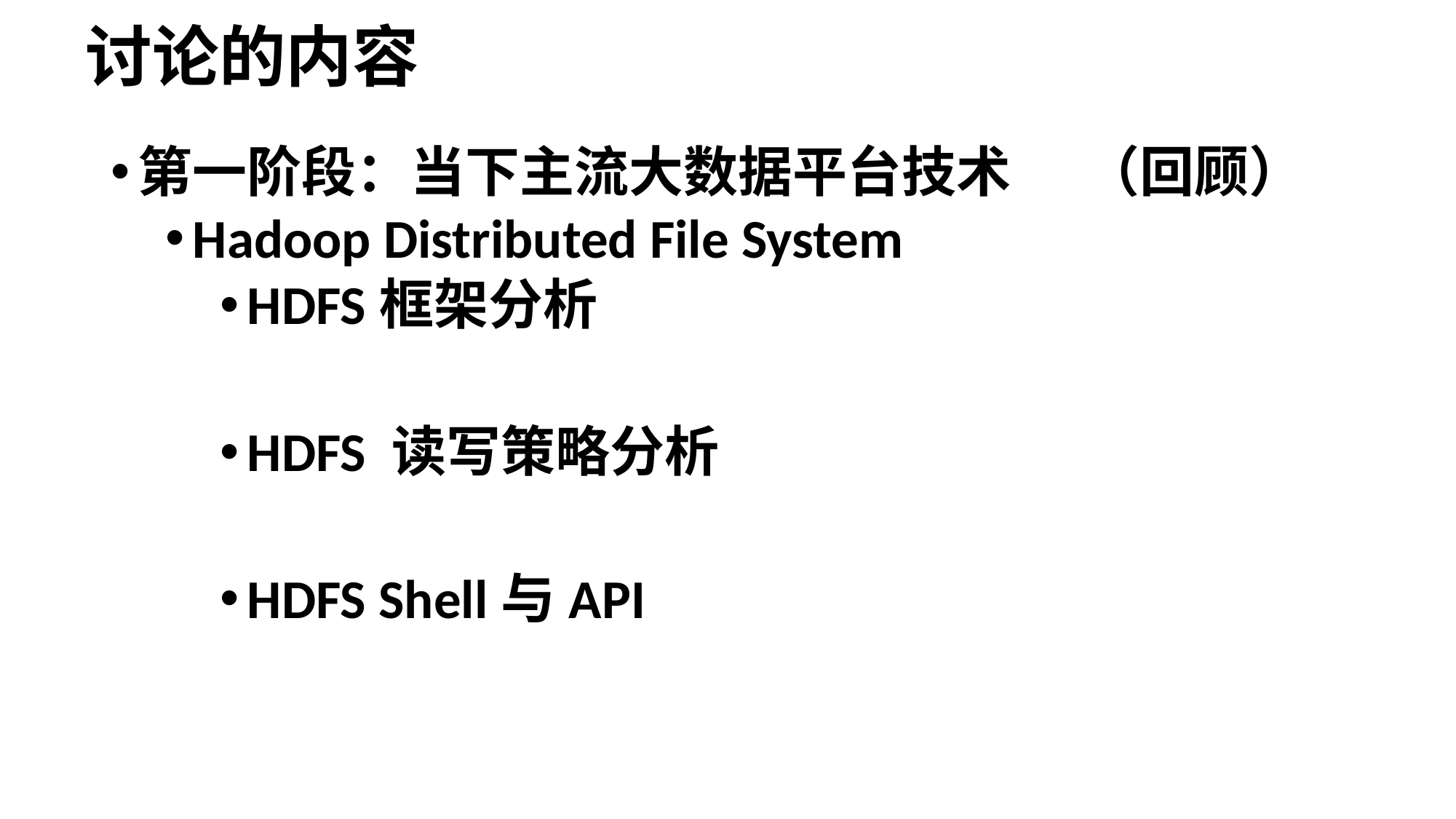

# 讨论的内容
第一阶段：当下主流大数据平台技术      （回顾）
Hadoop Distributed File System
HDFS框架分析

HDFS 读写策略分析

HDFS Shell与API